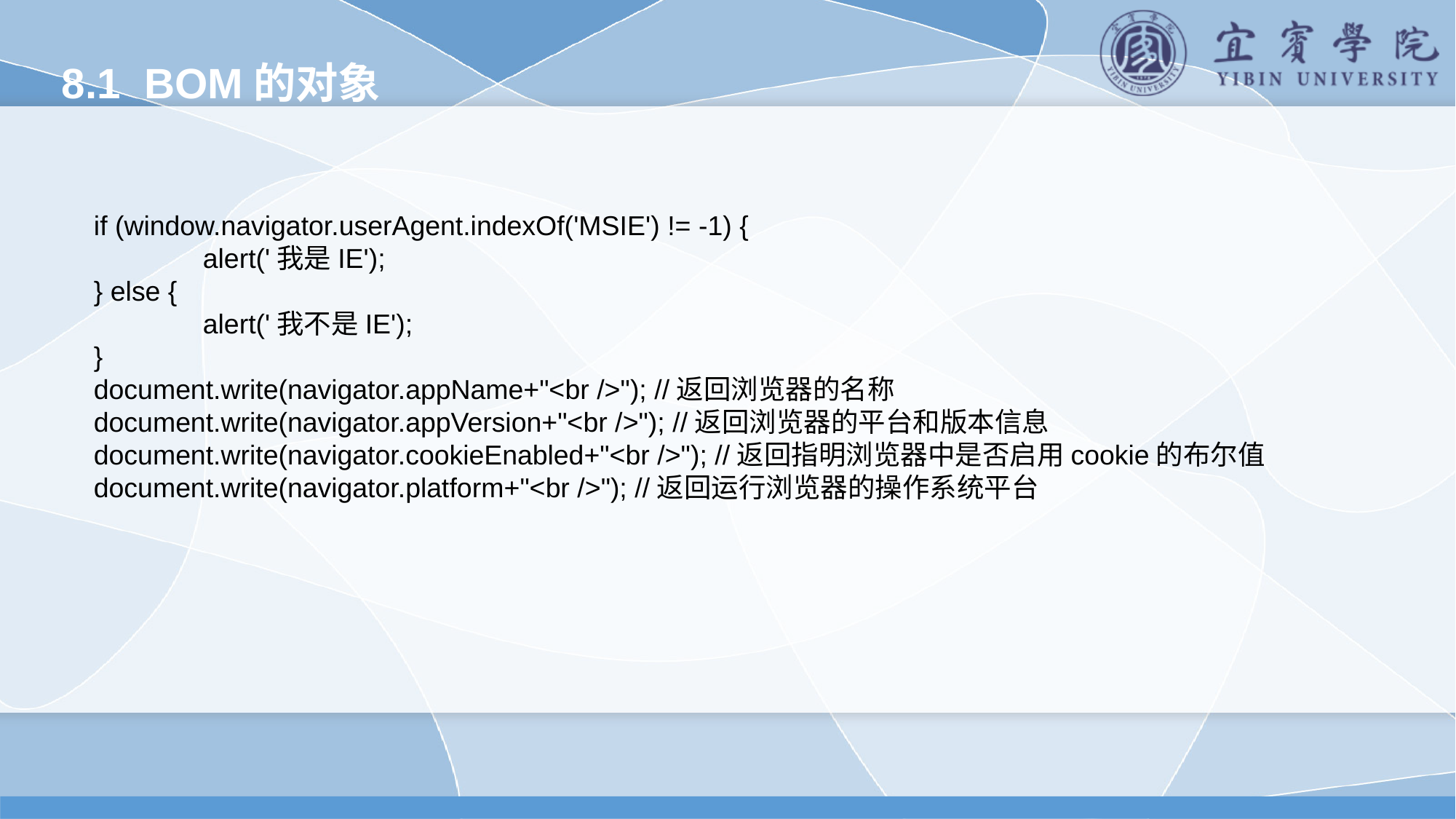

8.1  BOM的对象
if (window.navigator.userAgent.indexOf('MSIE') != -1) {
	alert('我是IE');
} else {
	alert('我不是IE');
}
document.write(navigator.appName+"<br />"); //返回浏览器的名称
document.write(navigator.appVersion+"<br />"); //返回浏览器的平台和版本信息
document.write(navigator.cookieEnabled+"<br />"); //返回指明浏览器中是否启用cookie的布尔值
document.write(navigator.platform+"<br />"); //返回运行浏览器的操作系统平台